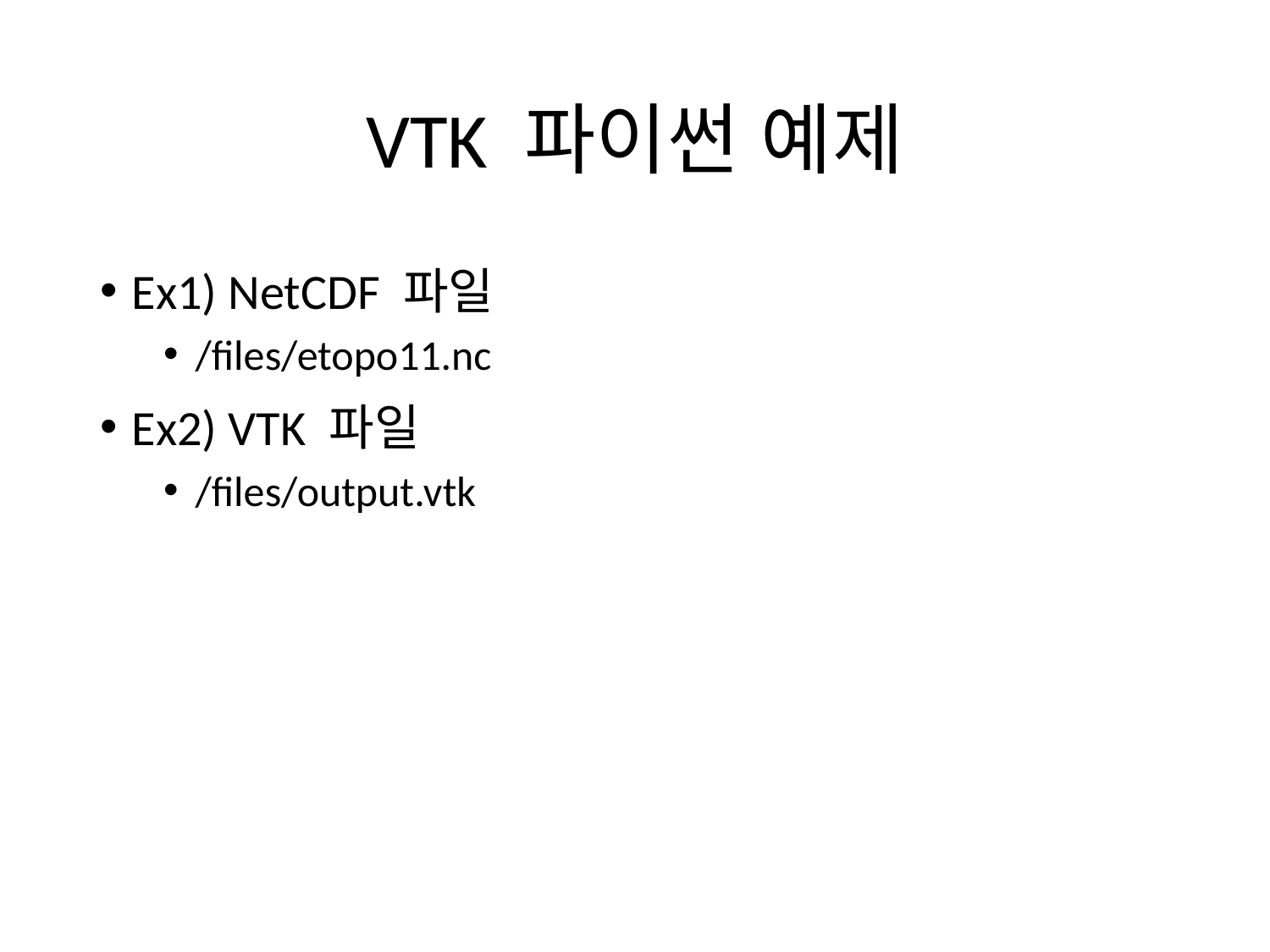

# VTK 파이썬 예제
Ex1) NetCDF 파일
/files/etopo11.nc
Ex2) VTK 파일
/files/output.vtk